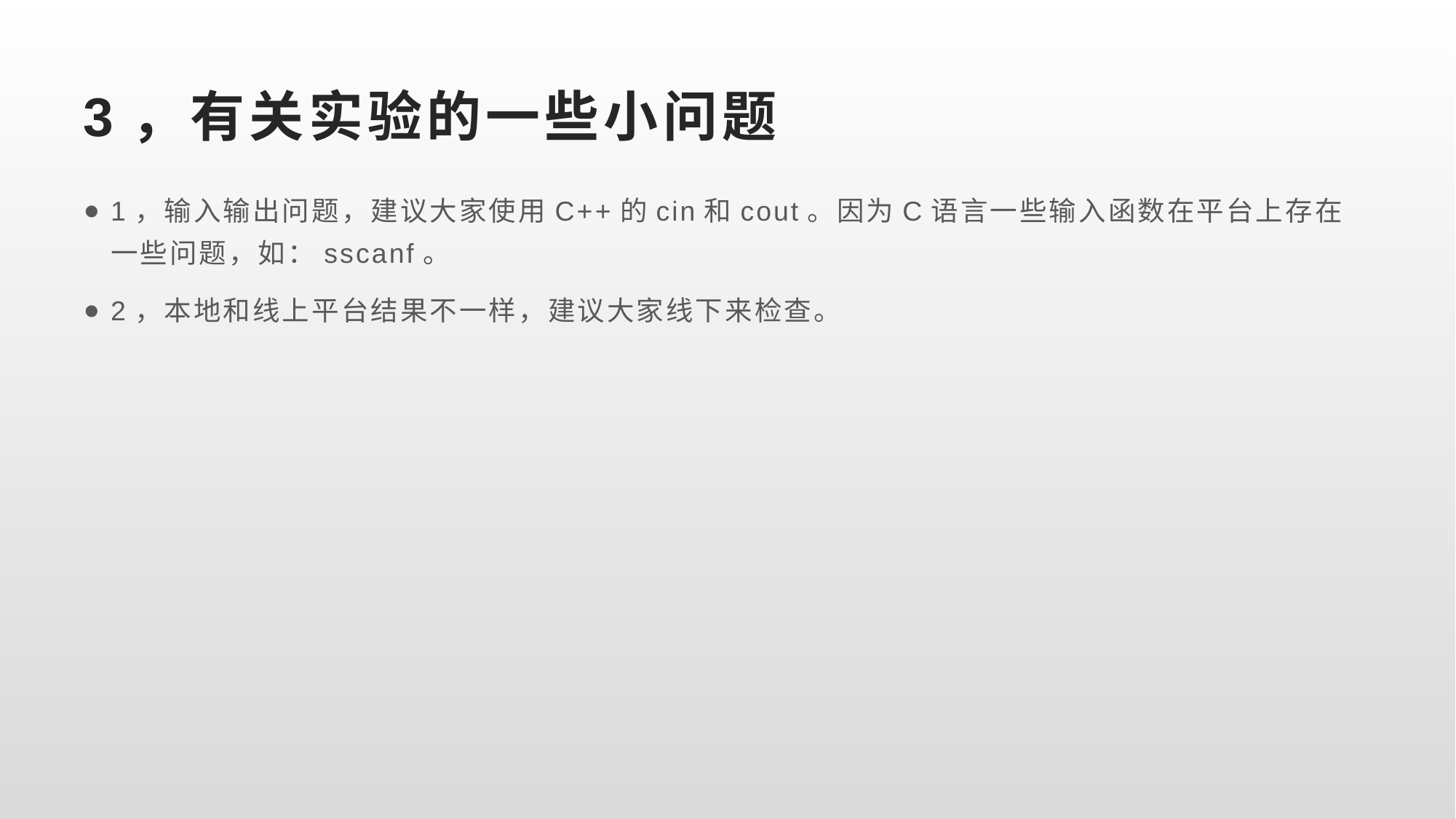

# 3，有关实验的一些小问题
1，输入输出问题，建议大家使用C++的cin和cout。因为C语言一些输入函数在平台上存在一些问题，如：sscanf。
2，本地和线上平台结果不一样，建议大家线下来检查。